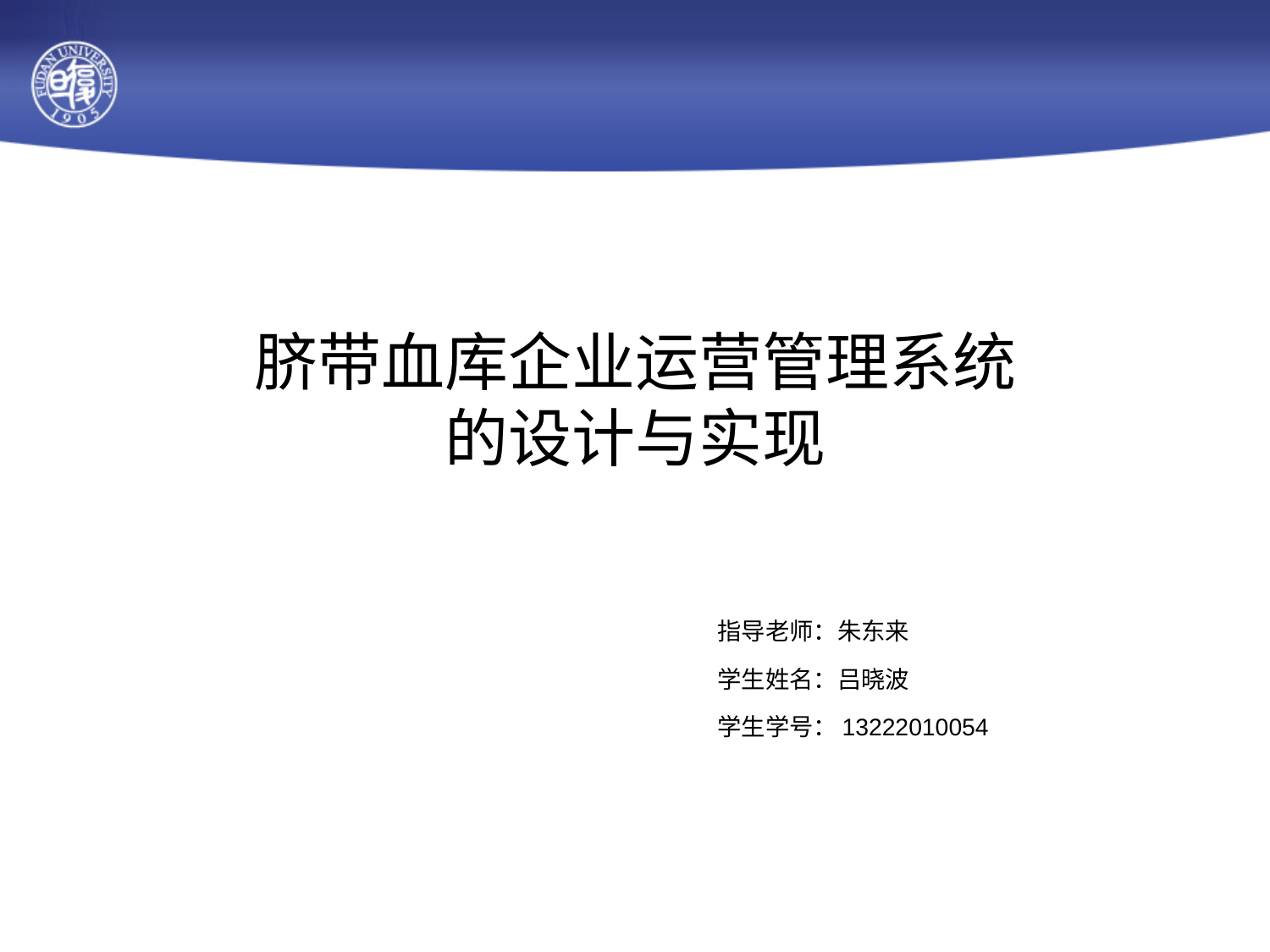

# 脐带血库企业运营管理系统 的设计与实现
指导老师：朱东来
学生姓名：吕晓波
学生学号：13222010054